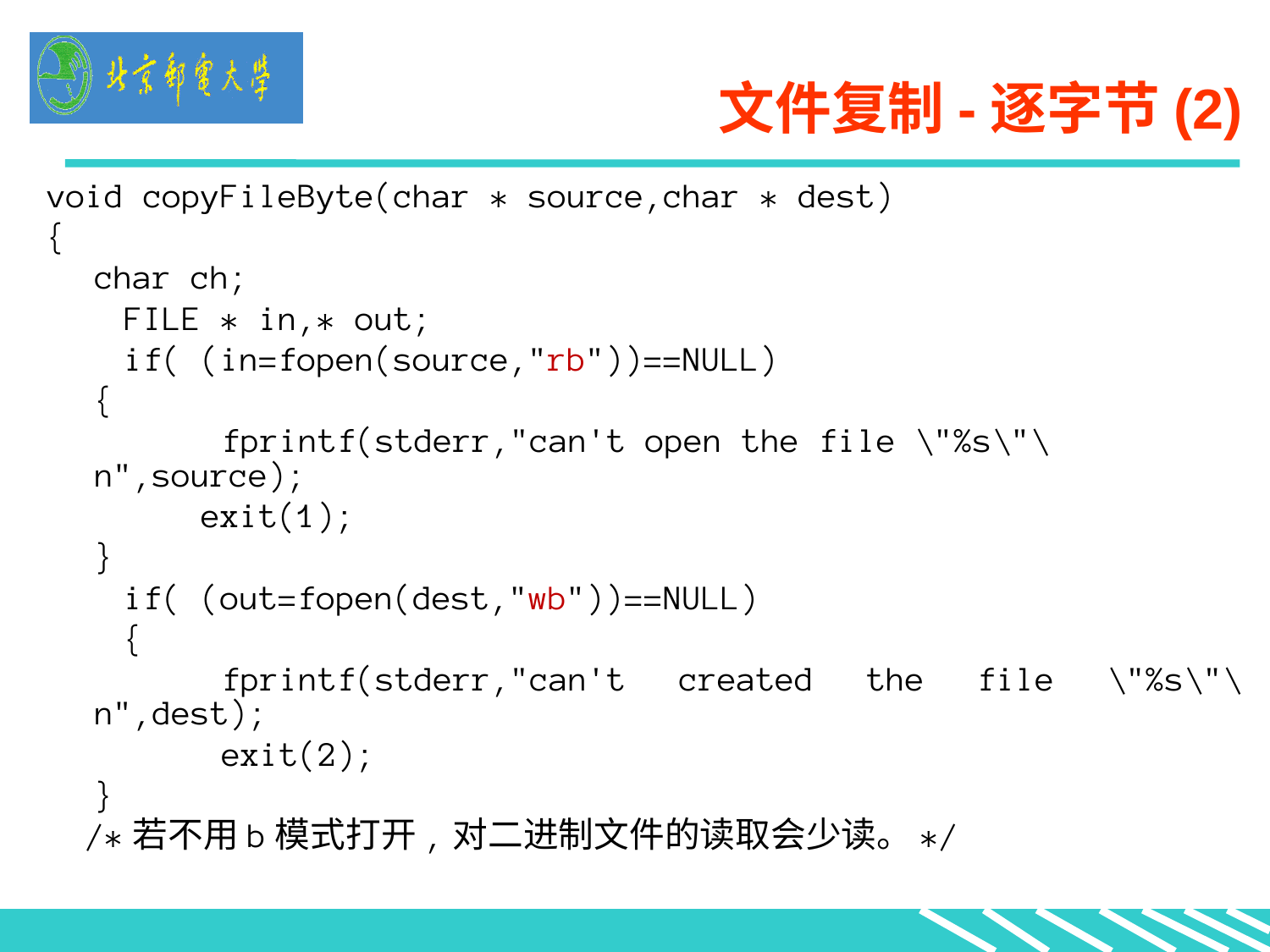

文件复制-逐字节(2)
void copyFileByte(char * source,char * dest)
{
	char ch;
    FILE * in,* out;
    if( (in=fopen(source,"rb"))==NULL)
	{
		fprintf(stderr,"can't open the file \"%s\"\n",source);
        exit(1);
	}
    if( (out=fopen(dest,"wb"))==NULL)
    {
		fprintf(stderr,"can't created the file \"%s\"\n",dest);
    	exit(2);
	}
  /*若不用b模式打开,对二进制文件的读取会少读。*/